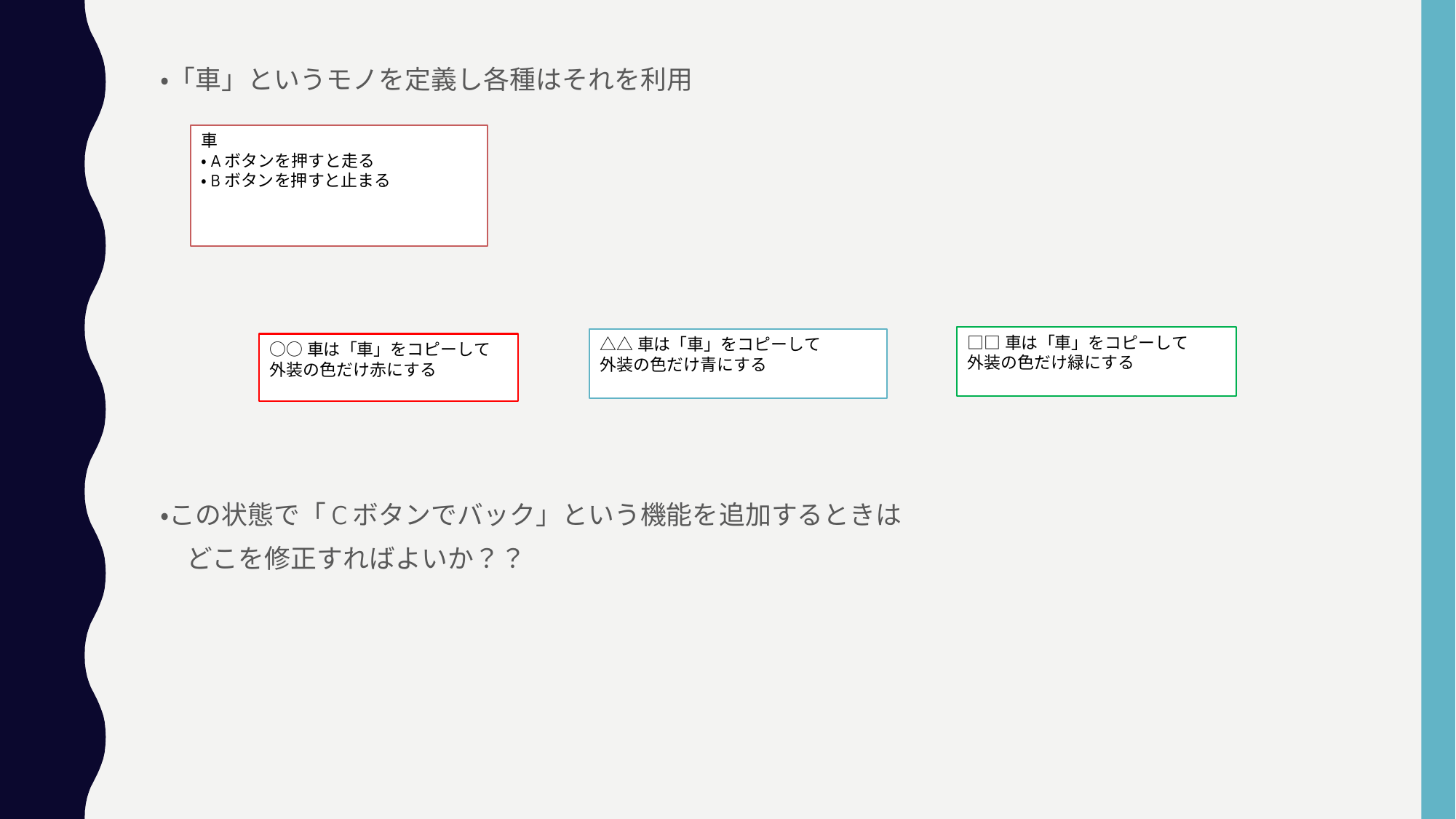

・「車」というモノを定義し各種はそれを利用

・この状態で「Cボタンでバック」という機能を追加するときは
　どこを修正すればよいか？？

車
・Aボタンを押すと走る
・Bボタンを押すと止まる
□□車は「車」をコピーして
外装の色だけ緑にする
△△車は「車」をコピーして
外装の色だけ青にする
○○車は「車」をコピーして
外装の色だけ赤にする